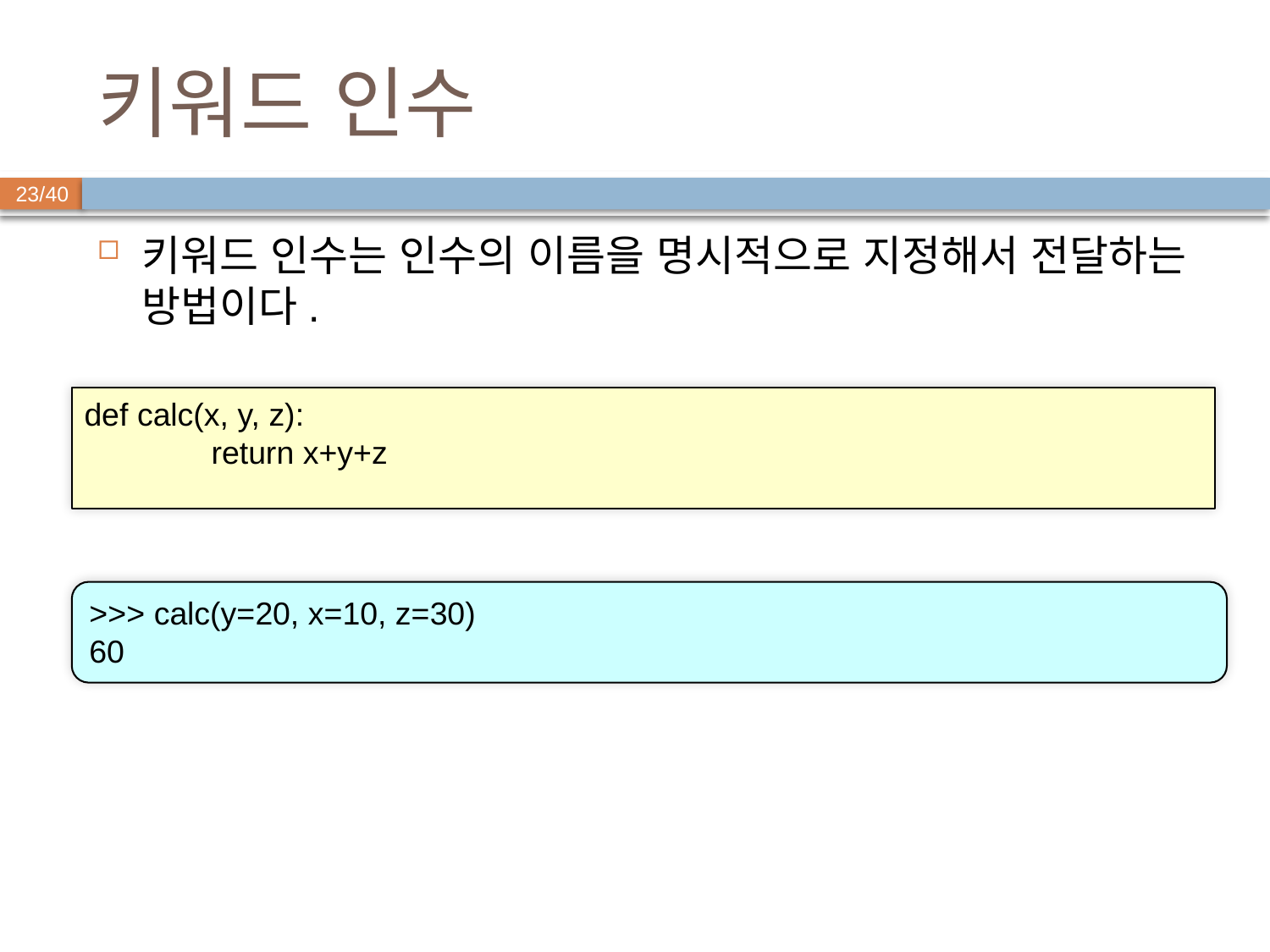

# 키워드 인수
키워드 인수는 인수의 이름을 명시적으로 지정해서 전달하는 방법이다.
def calc(x, y, z):
	return x+y+z
>>> calc(y=20, x=10, z=30)
60